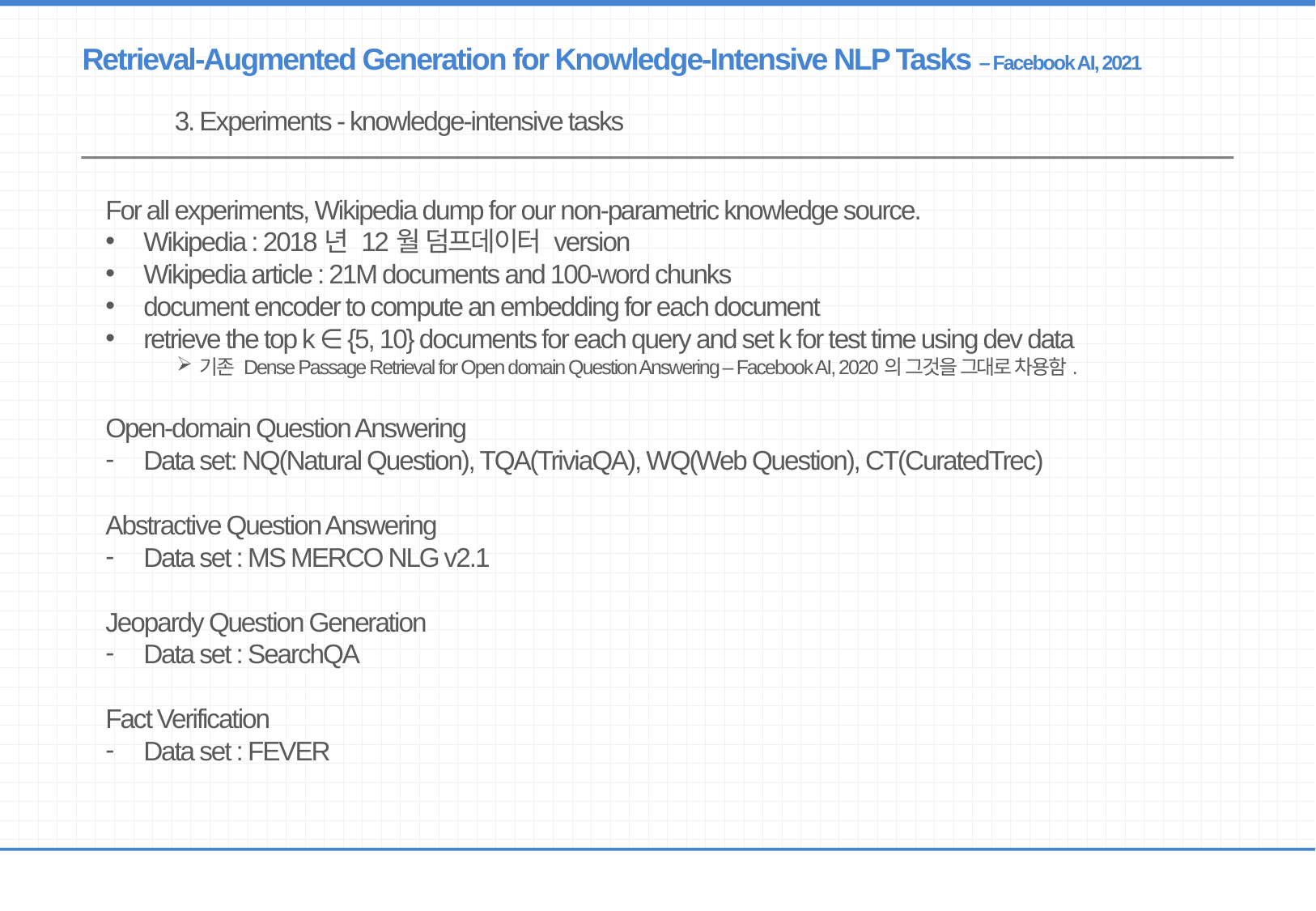

Retrieval-Augmented Generation for Knowledge-Intensive NLP Tasks – Facebook AI, 2021
3. Experiments - knowledge-intensive tasks

For all experiments, Wikipedia dump for our non-parametric knowledge source.
Wikipedia : 2018년 12월 덤프데이터 version
Wikipedia article : 21M documents and 100-word chunks
document encoder to compute an embedding for each document
retrieve the top k ∈ {5, 10} documents for each query and set k for test time using dev data
기존 Dense Passage Retrieval for Open domain Question Answering – Facebook AI, 2020의 그것을 그대로 차용함.

Open-domain Question Answering
Data set: NQ(Natural Question), TQA(TriviaQA), WQ(Web Question), CT(CuratedTrec)

Abstractive Question Answering
Data set : MS MERCO NLG v2.1

Jeopardy Question Generation
Data set : SearchQA

Fact Verification
Data set : FEVER